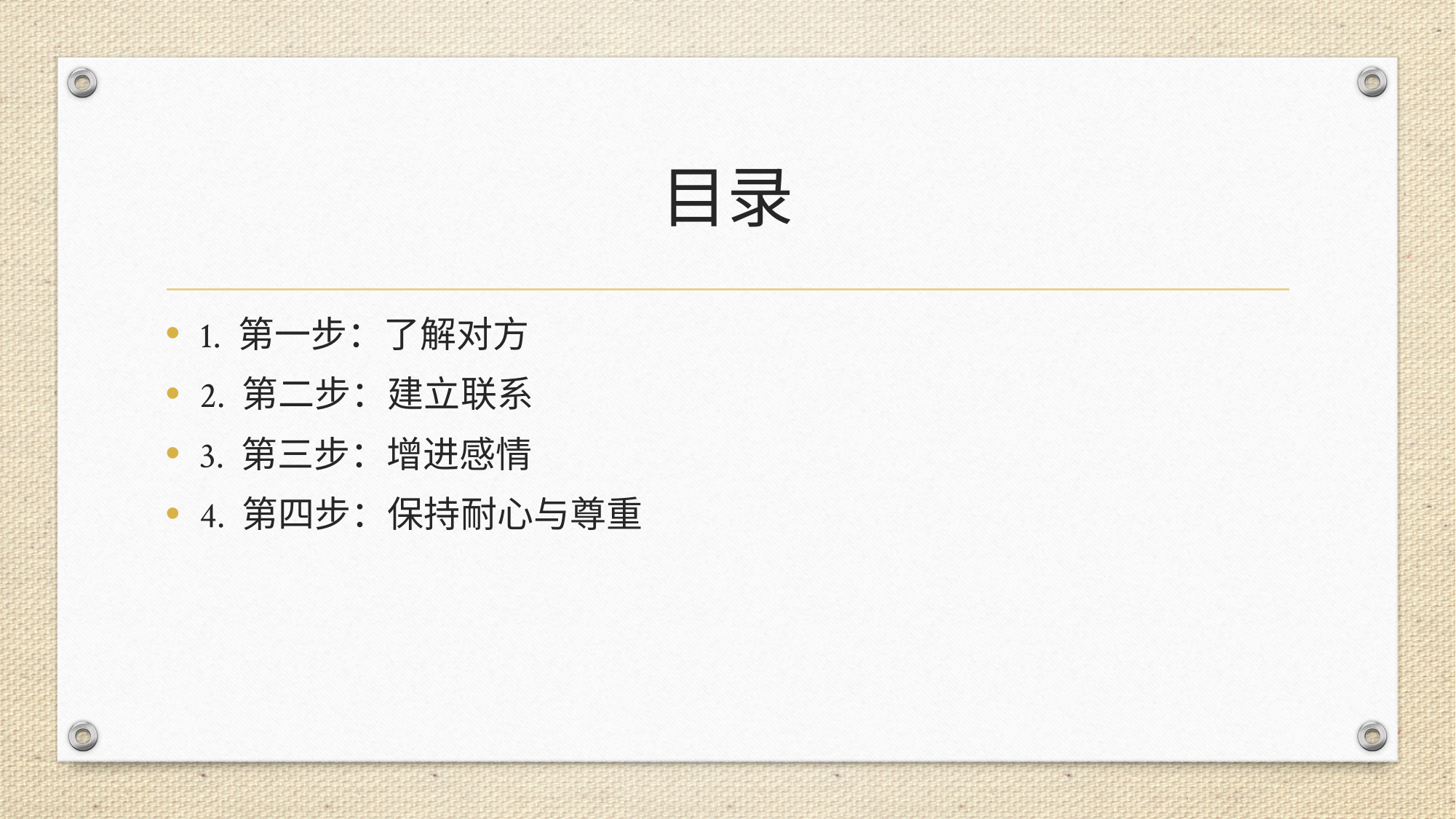

# 目录
1. 第一步：了解对方
2. 第二步：建立联系
3. 第三步：增进感情
4. 第四步：保持耐心与尊重